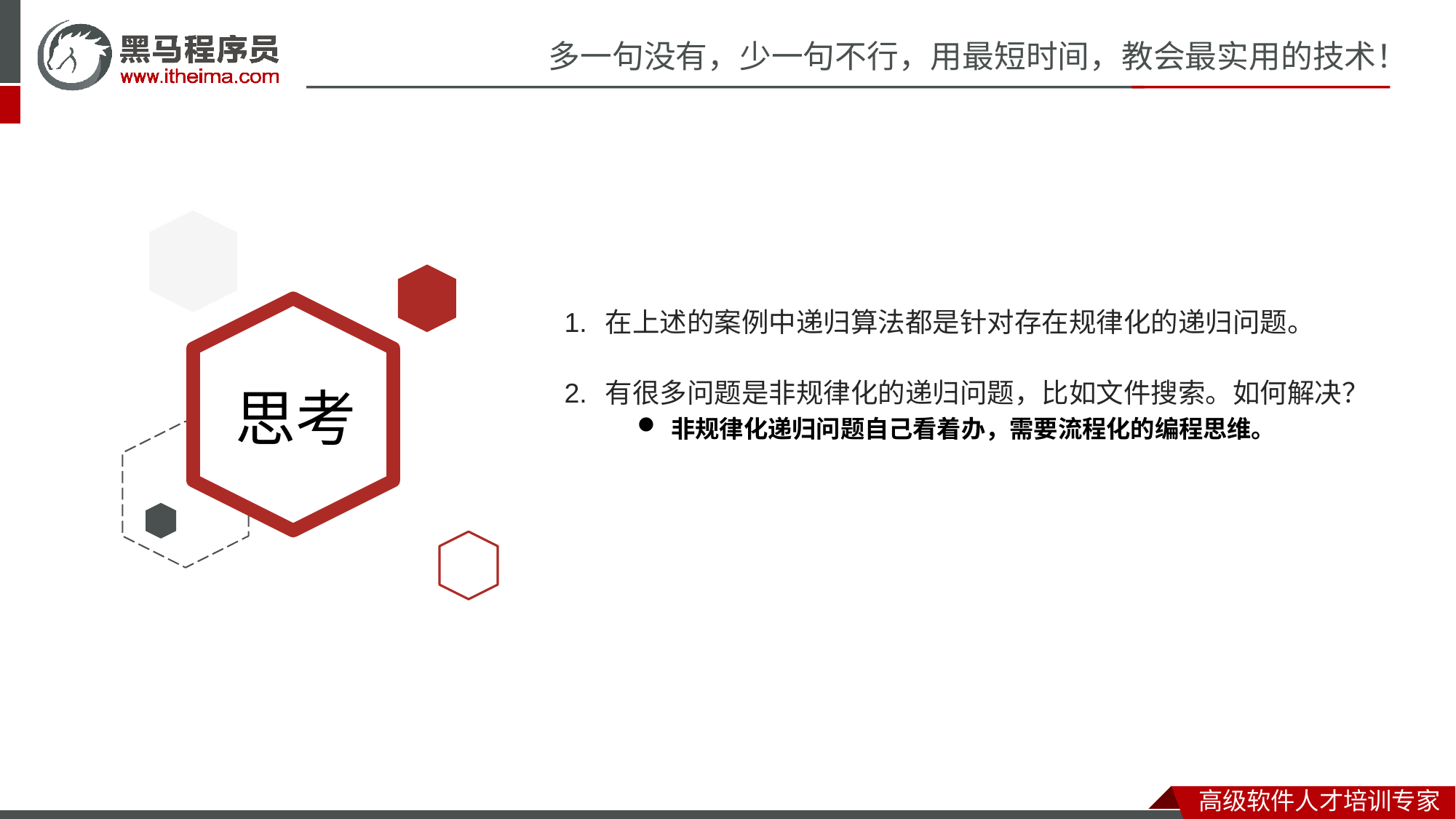

在上述的案例中递归算法都是针对存在规律化的递归问题。
有很多问题是非规律化的递归问题，比如文件搜索。如何解决？
非规律化递归问题自己看着办，需要流程化的编程思维。